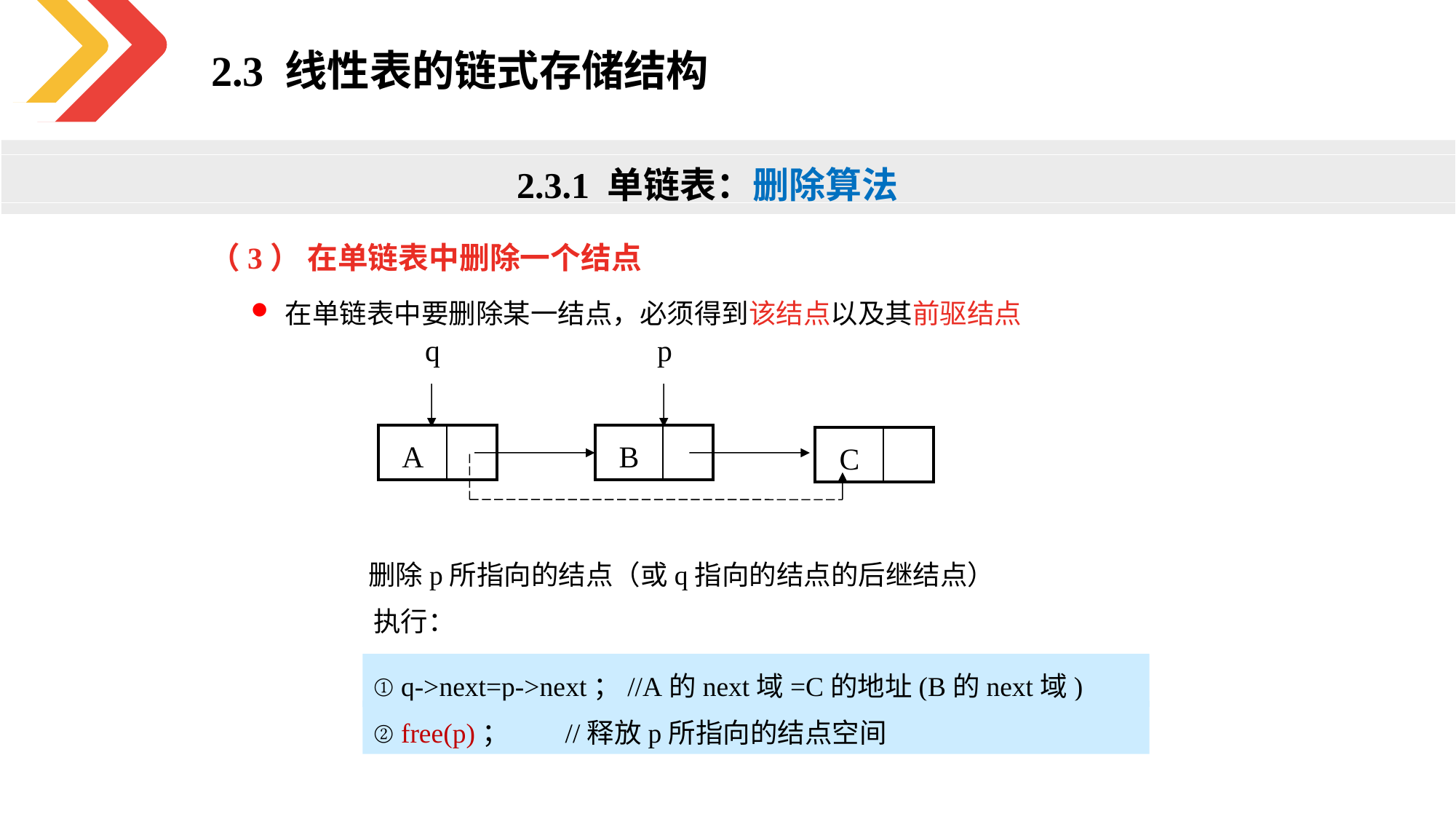

2.3 线性表的链式存储结构

2.3.1 单链表：删除算法
（3） 在单链表中删除一个结点
在单链表中要删除某一结点，必须得到该结点以及其前驱结点
q
p

| A |  |
| --- | --- |
| B |  |
| --- | --- |
| C |  |
| --- | --- |

删除p所指向的结点（或q指向的结点的后继结点）
执行：
① q->next=p->next；//A的next域=C的地址(B的next域)
② free(p)；        //释放p所指向的结点空间